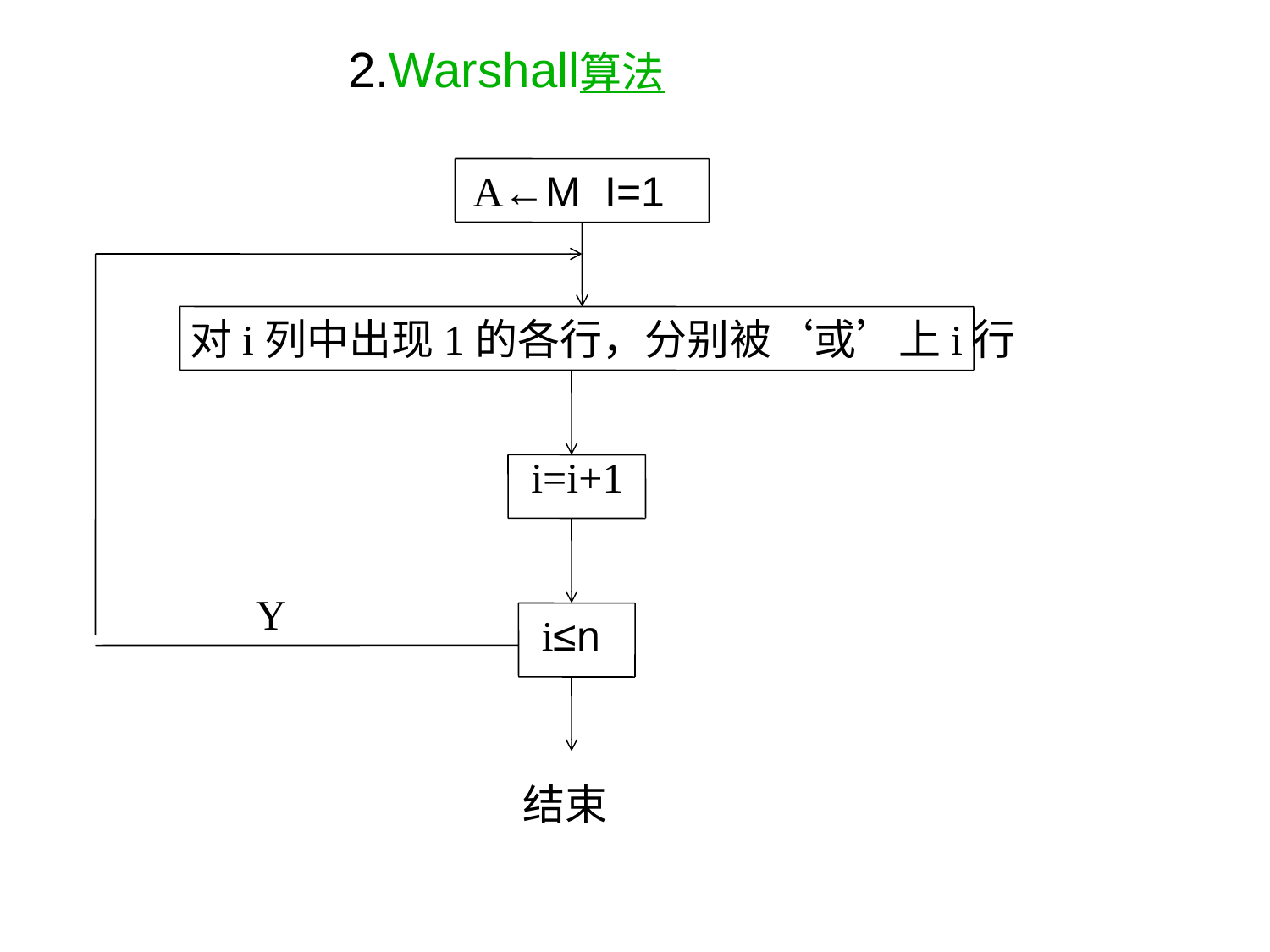

2.Warshall算法
                       A←M  I=1

            对i列中出现1的各行，分别被‘或’上i行

               i=i+1

Y
          i≤n

       结束